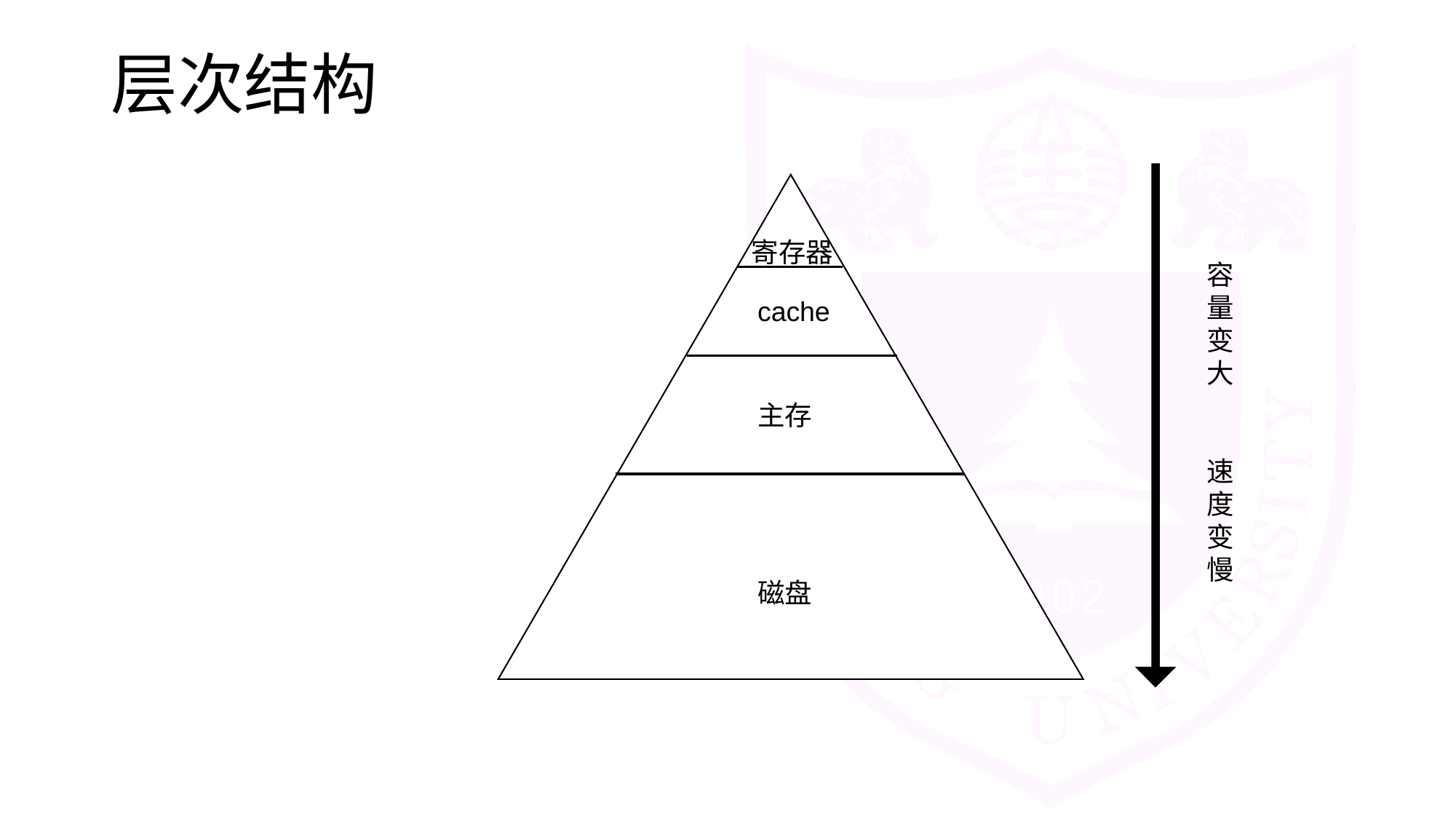

# 层次结构

寄存器
容量变大

速度变慢
cache
主存
磁盘